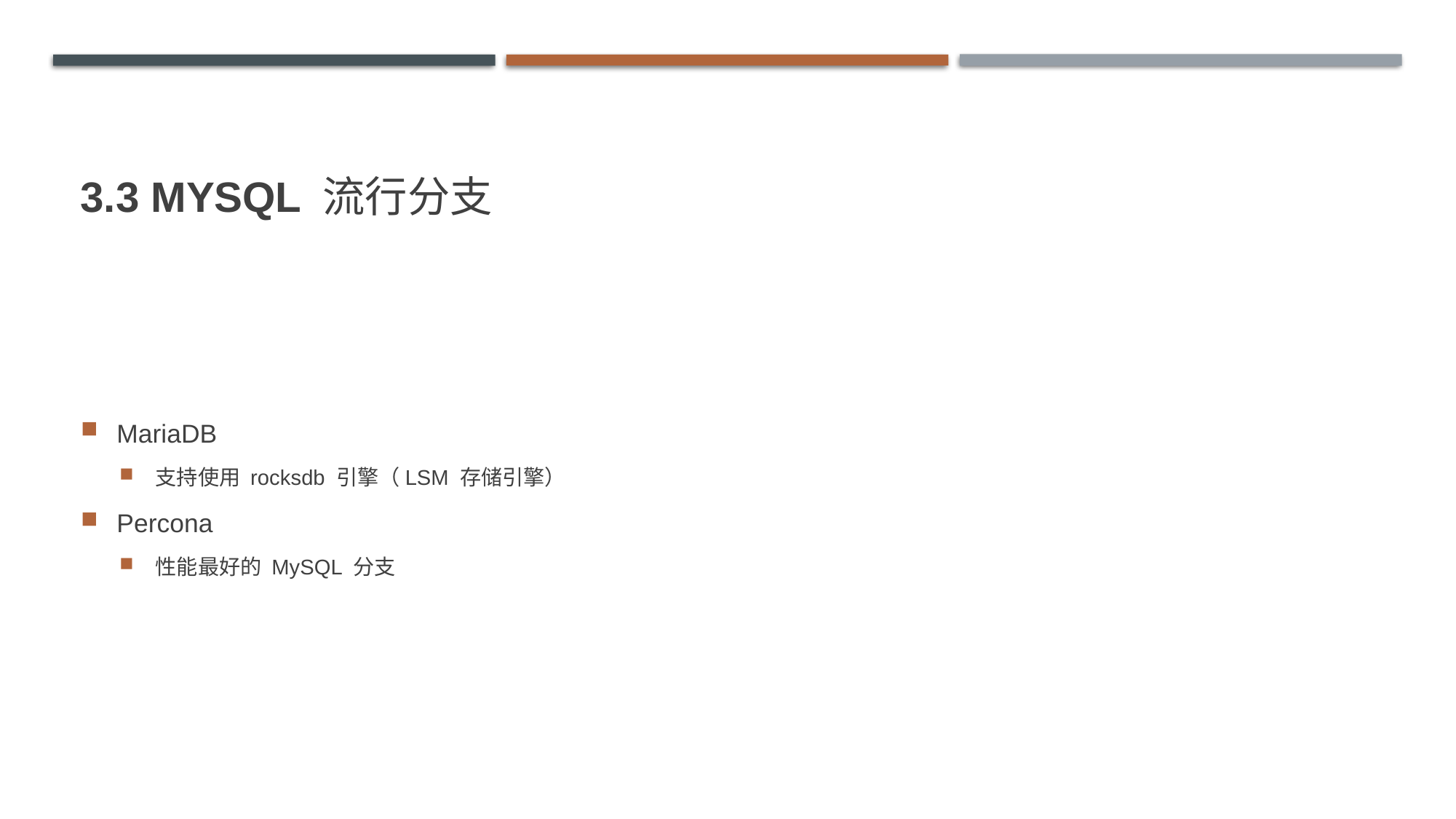

# 3.3 MySQL 流行分支
MariaDB
支持使用 rocksdb 引擎（LSM 存储引擎）
Percona
性能最好的 MySQL 分支